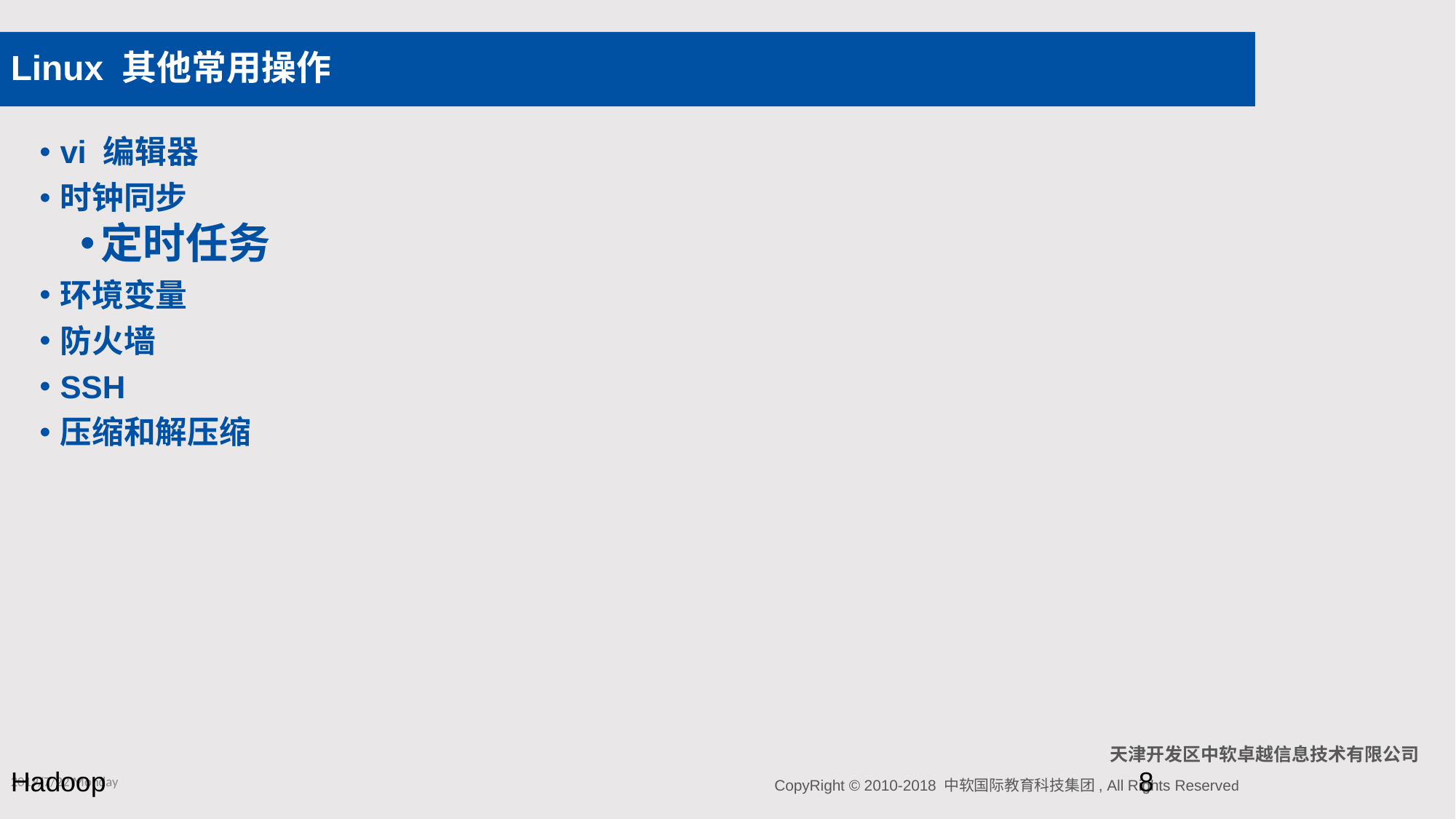

# Linux 其他常用操作
vi 编辑器
时钟同步
定时任务
环境变量
防火墙
SSH
压缩和解压缩
2019/7/22 Monday
Hadoop
8